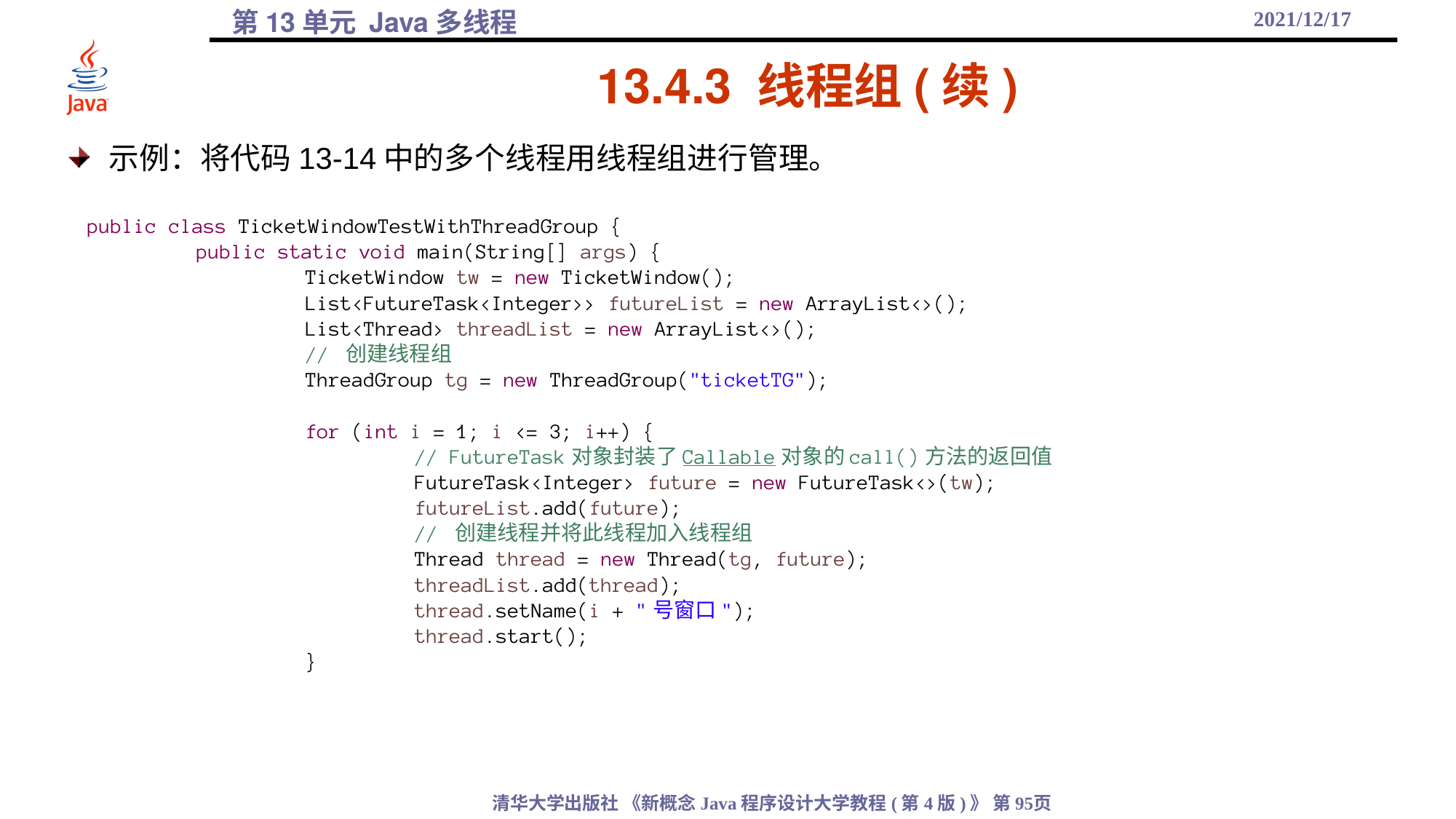

2021/12/17
# 13.4.3 线程组(续)
示例：将代码13-14中的多个线程用线程组进行管理。
public class TicketWindowTestWithThreadGroup {
	public static void main(String[] args) {
		TicketWindow tw = new TicketWindow();
		List<FutureTask<Integer>> futureList = new ArrayList<>();
		List<Thread> threadList = new ArrayList<>();
		// 创建线程组
		ThreadGroup tg = new ThreadGroup("ticketTG");

		for (int i = 1; i <= 3; i++) {
			// FutureTask对象封装了Callable对象的call()方法的返回值
			FutureTask<Integer> future = new FutureTask<>(tw);
			futureList.add(future);
			// 创建线程并将此线程加入线程组
			Thread thread = new Thread(tg, future);
			threadList.add(thread);
			thread.setName(i + "号窗口");
			thread.start();
		}